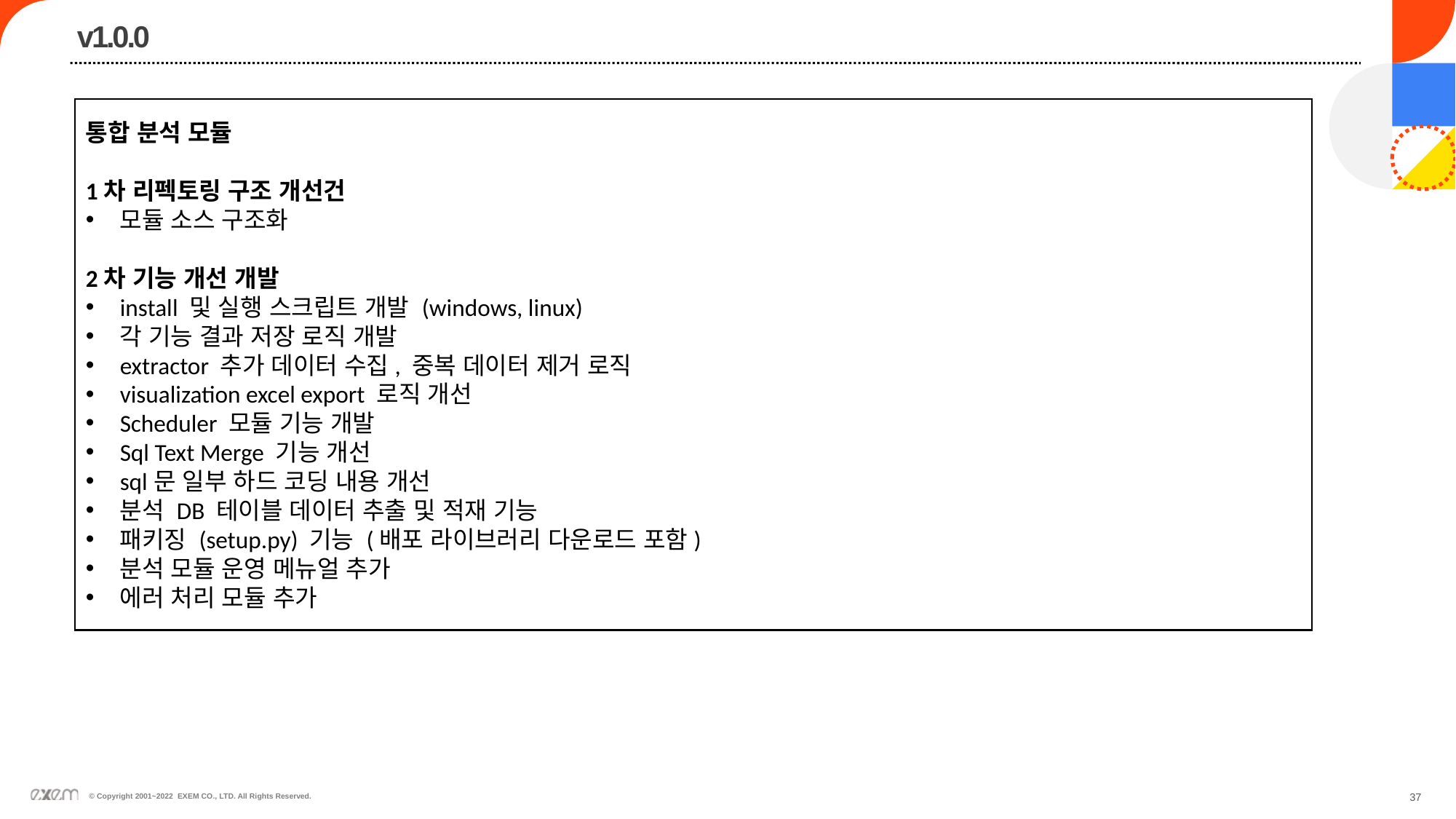

v1.0.0
통합 분석 모듈

1차 리펙토링 구조 개선건
모듈 소스 구조화

2차 기능 개선 개발
install 및 실행 스크립트 개발 (windows, linux)
각 기능 결과 저장 로직 개발
extractor 추가 데이터 수집, 중복 데이터 제거 로직
visualization excel export 로직 개선
Scheduler 모듈 기능 개발
Sql Text Merge 기능 개선
sql문 일부 하드 코딩 내용 개선
분석 DB 테이블 데이터 추출 및 적재 기능
패키징 (setup.py) 기능 (배포 라이브러리 다운로드 포함)
분석 모듈 운영 메뉴얼 추가
에러 처리 모듈 추가